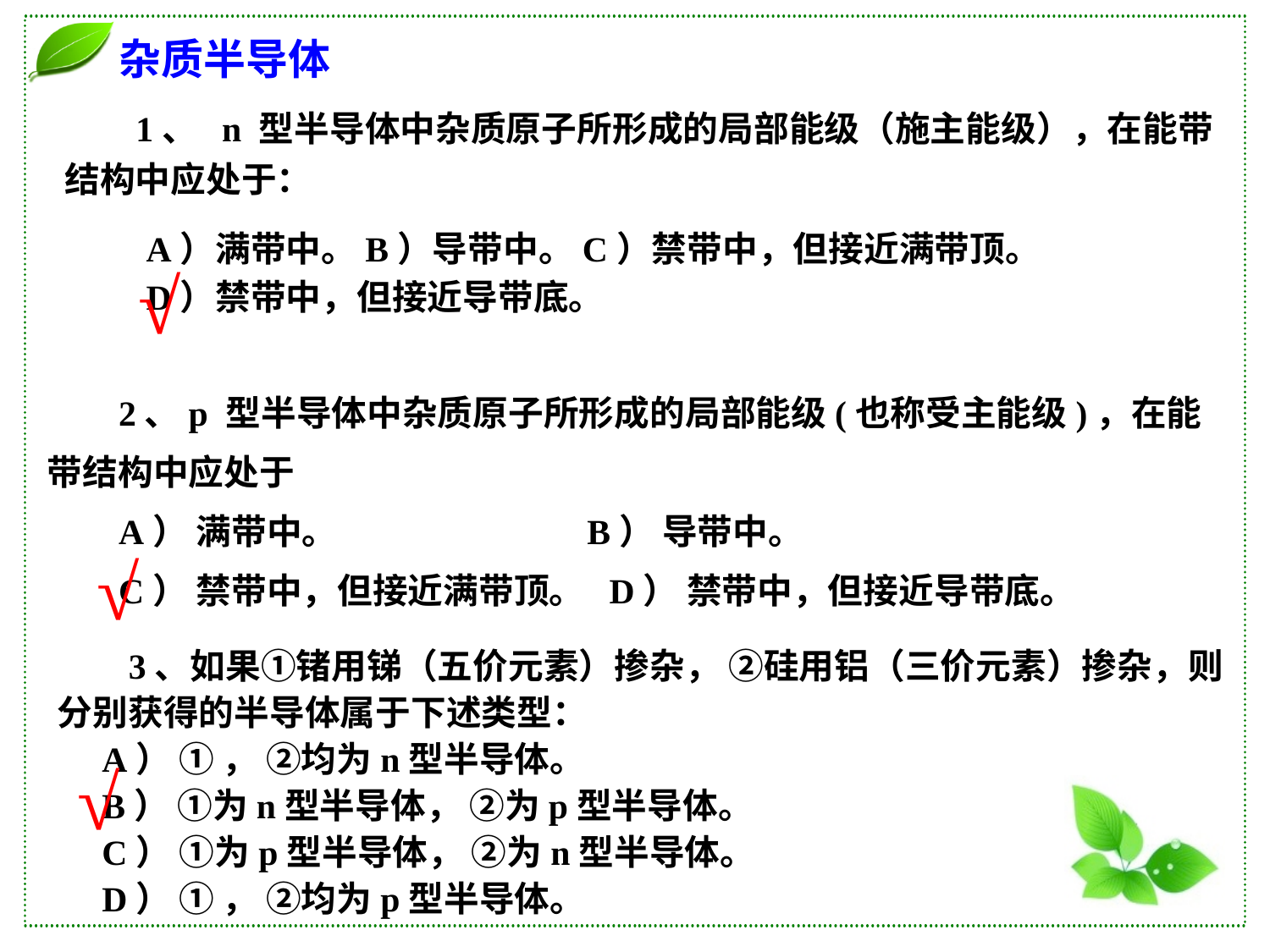

杂质半导体
        1、  n 型半导体中杂质原子所形成的局部能级（施主能级），在能带结构中应处于：
A）满带中。B）导带中。C）禁带中，但接近满带顶。
D）禁带中，但接近导带底。
√
        2、p 型半导体中杂质原子所形成的局部能级(也称受主能级)，在能带结构中应处于
        A） 满带中。                              B） 导带中。
        C） 禁带中，但接近满带顶。  D） 禁带中，但接近导带底。
√
        3、如果①锗用锑（五价元素）掺杂， ②硅用铝（三价元素）掺杂，则分别获得的半导体属于下述类型：
     A） ① ， ②均为n型半导体。
     B） ①为n型半导体， ②为p型半导体。
     C） ①为p型半导体， ②为n型半导体。
     D） ① ， ②均为p型半导体。
√